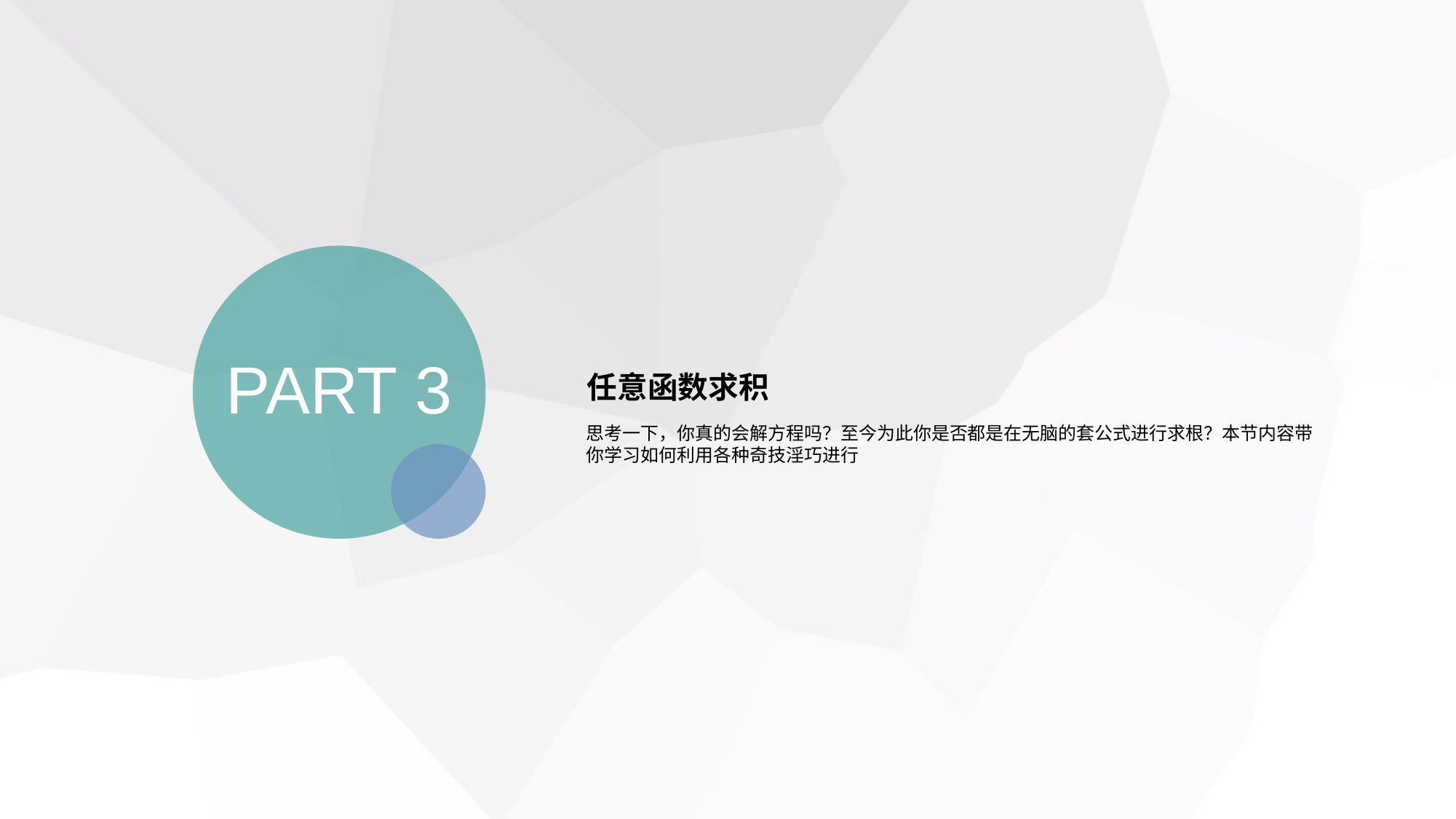

PART 3
任意函数求积
思考一下，你真的会解方程吗？至今为此你是否都是在无脑的套公式进行求根？本节内容带你学习如何利用各种奇技淫巧进行